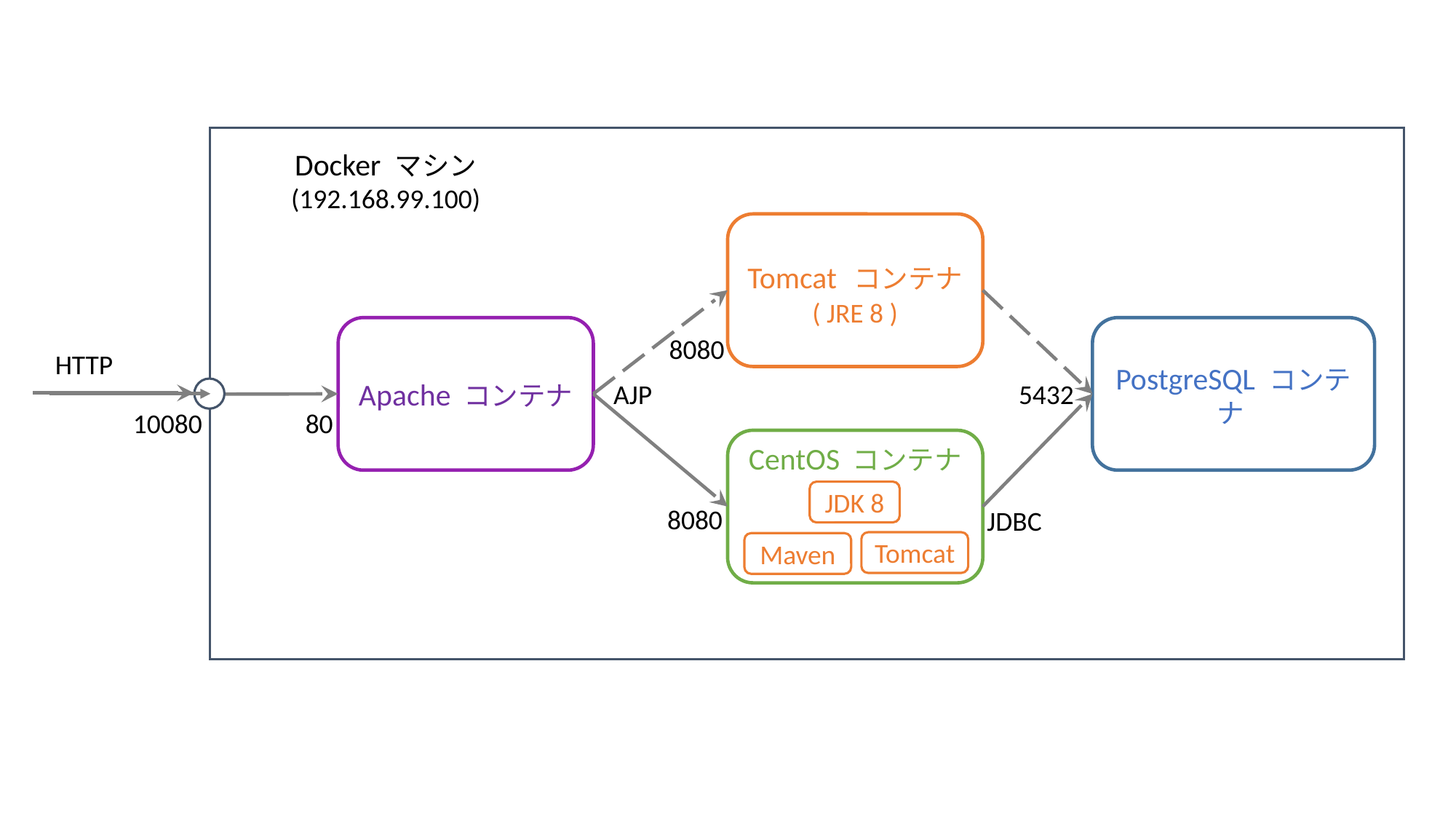

Docker マシン
(192.168.99.100)
Tomcat コンテナ
( JRE 8 )
Apache コンテナ
PostgreSQL コンテナ
8080
HTTP
AJP
5432

10080
80
CentOS コンテナ

JDK 8
8080
JDBC
Tomcat
Maven